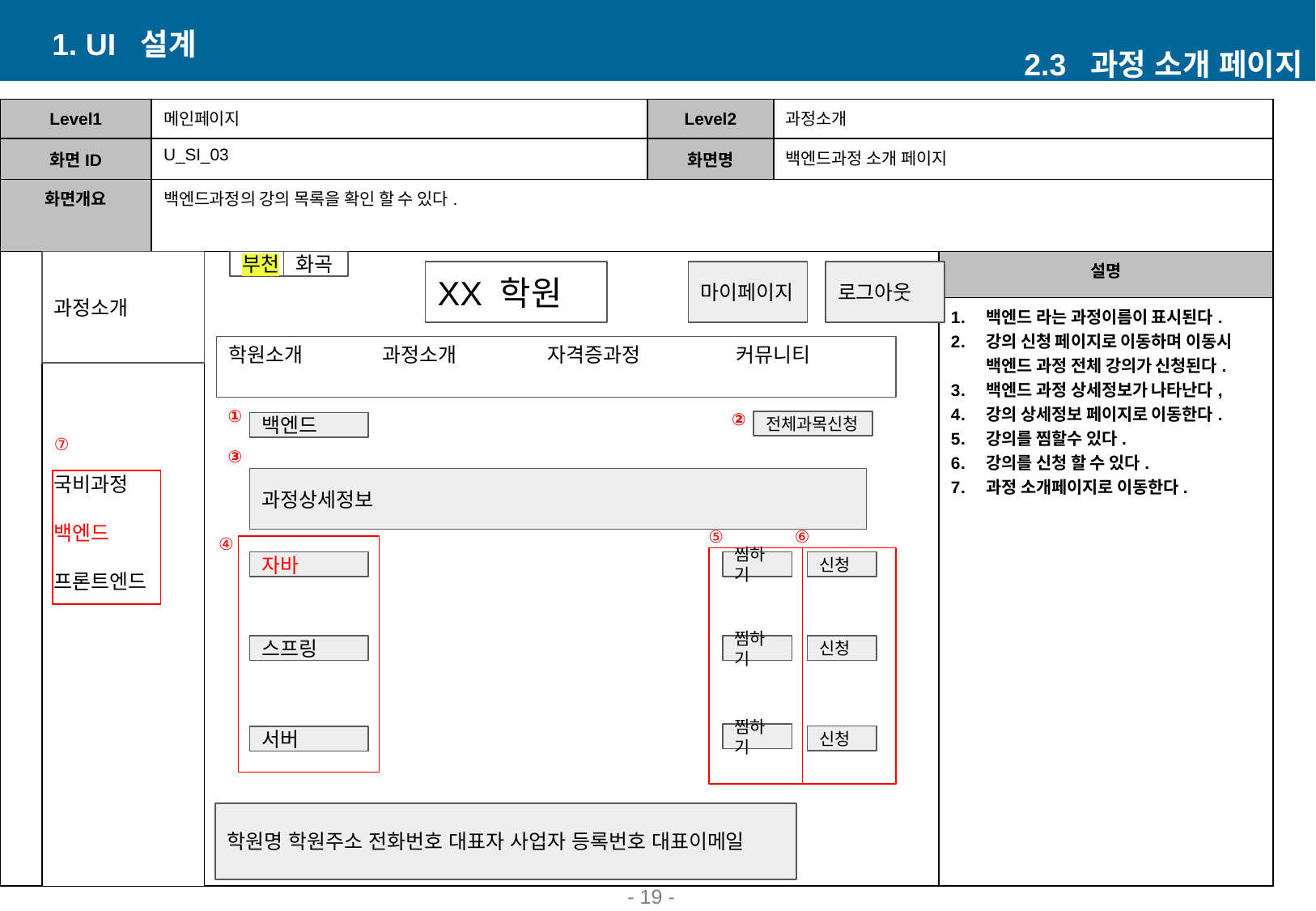

1. UI  설계
2.3  과정 소개 페이지
| Level1 | 메인페이지 | Level2 | 과정소개 |  |
| --- | --- | --- | --- | --- |
| 화면ID | U\_SI\_03 | 화면명 | 백엔드과정 소개 페이지 |  |
| 화면개요 | 백엔드과정의 강의 목록을 확인 할 수 있다. |  |  |  |
|  |  |  |  | 설명 |
|  |  |  |  | 백엔드 라는 과정이름이 표시된다. 강의 신청 페이지로 이동하며 이동시 백엔드 과정 전체 강의가 신청된다. 백엔드 과정 상세정보가 나타난다, 강의 상세정보 페이지로 이동한다. 강의를 찜할수 있다. 강의를 신청 할 수 있다. 과정 소개페이지로 이동한다. |
국비과정

백엔드

프론트엔드

과정소개
부천
화곡
XX 학원
마이페이지
로그아웃
학원소개              과정소개                자격증과정                 커뮤니티
①
②
전체과목신청
백엔드
⑦
③
과정상세정보

⑥
⑤
④

자바
찜하기
신청
스프링
신청
찜하기
찜하기
신청
서버
학원명 학원주소 전화번호 대표자 사업자 등록번호 대표이메일
- 19 -